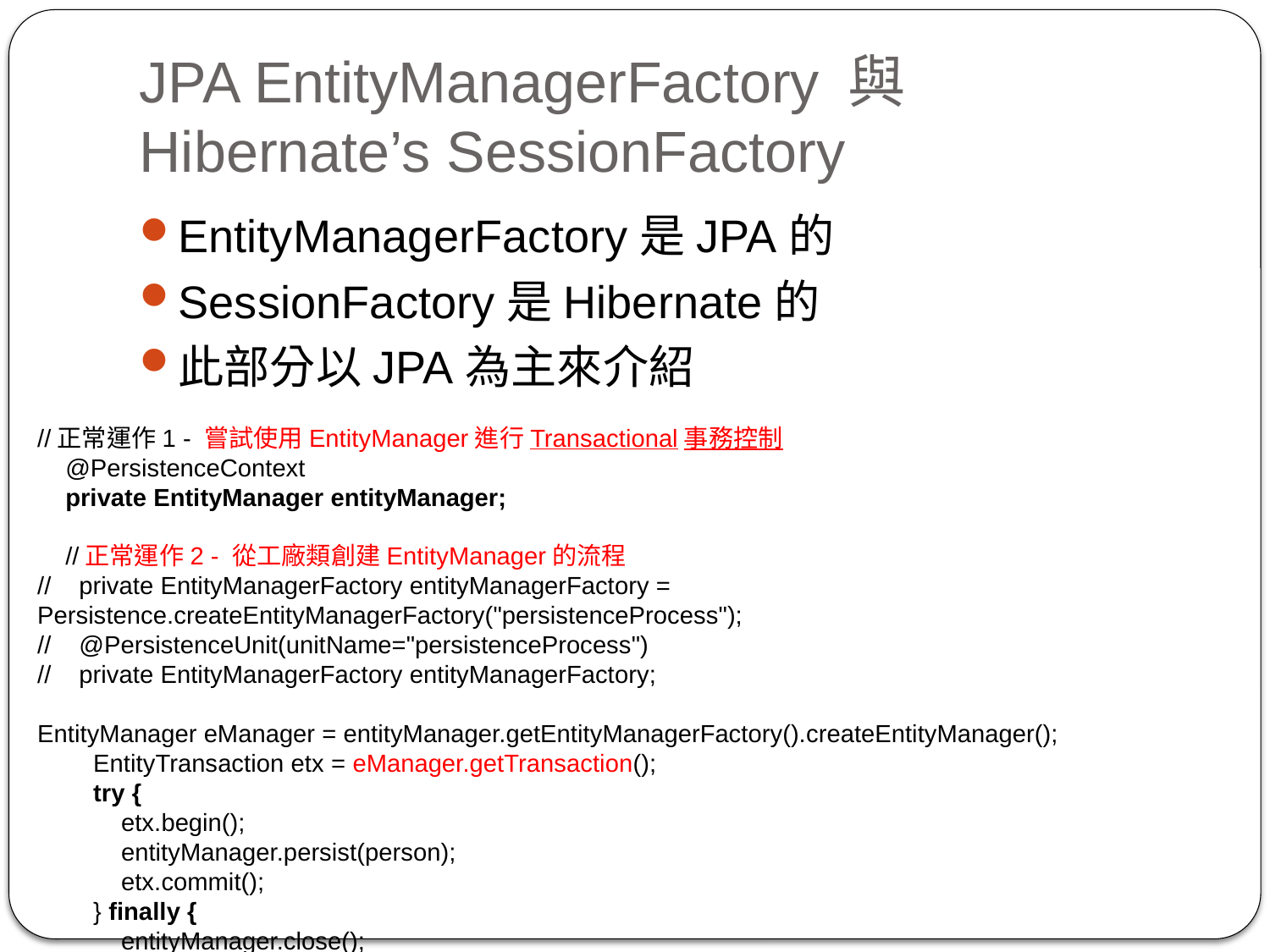

# JPA EntityManagerFactory 與Hibernate’s SessionFactory
EntityManagerFactory是JPA的
SessionFactory是Hibernate的
此部分以JPA為主來介紹
//正常運作1 - 嘗試使用EntityManager進行Transactional事務控制
    @PersistenceContext
    private EntityManager entityManager;

    //正常運作2 - 從工廠類創建EntityManager的流程
//    private EntityManagerFactory entityManagerFactory = Persistence.createEntityManagerFactory("persistenceProcess");
//    @PersistenceUnit(unitName="persistenceProcess")
//    private EntityManagerFactory entityManagerFactory;

EntityManager eManager = entityManager.getEntityManagerFactory().createEntityManager();
        EntityTransaction etx = eManager.getTransaction();
        try {
            etx.begin();
            entityManager.persist(person);
            etx.commit();
        } finally {
            entityManager.close();
        }